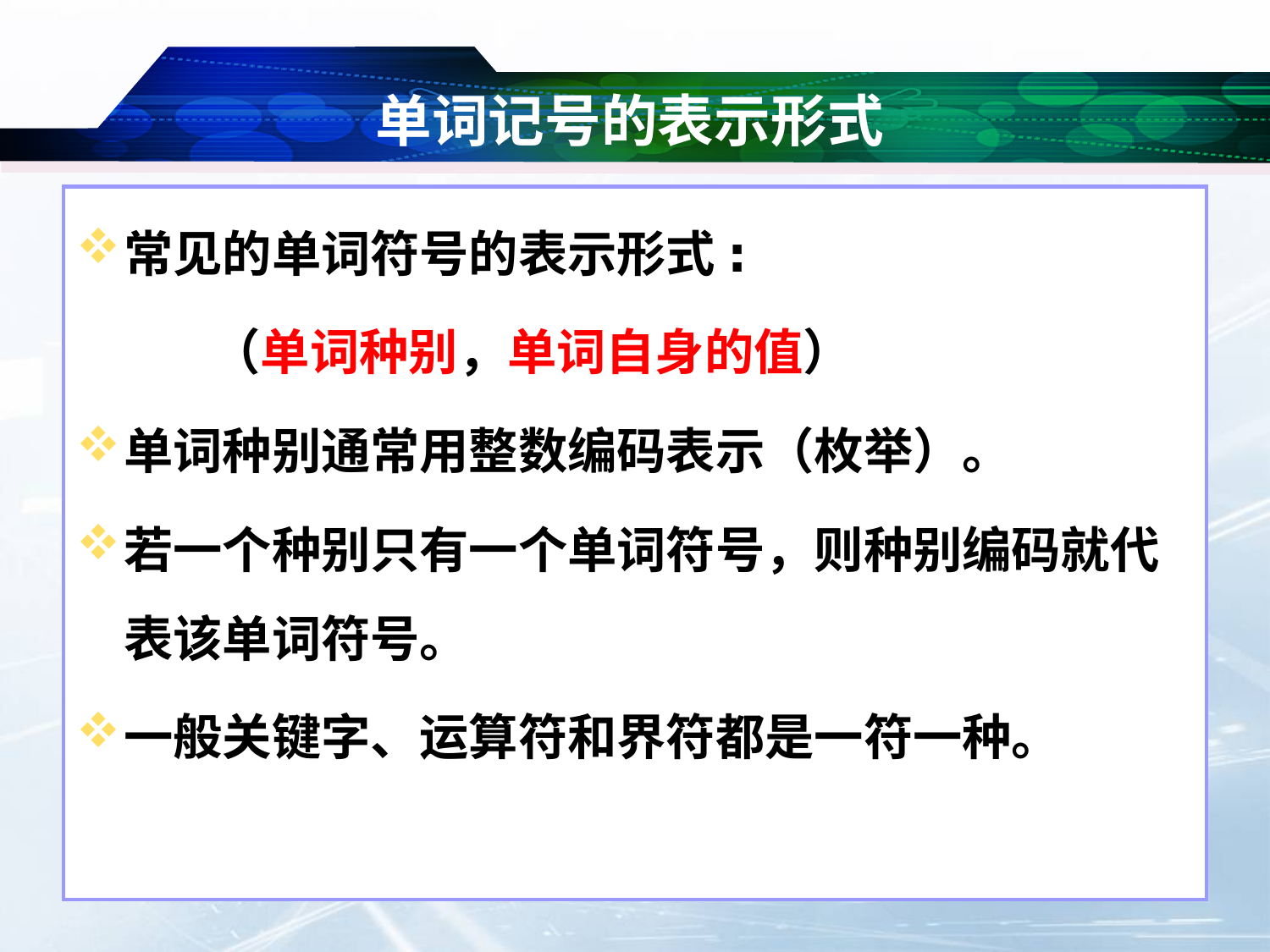

# 单词记号的表示形式
常见的单词符号的表示形式:
           （单词种别，单词自身的值）
单词种别通常用整数编码表示（枚举）。
若一个种别只有一个单词符号，则种别编码就代表该单词符号。
一般关键字、运算符和界符都是一符一种。